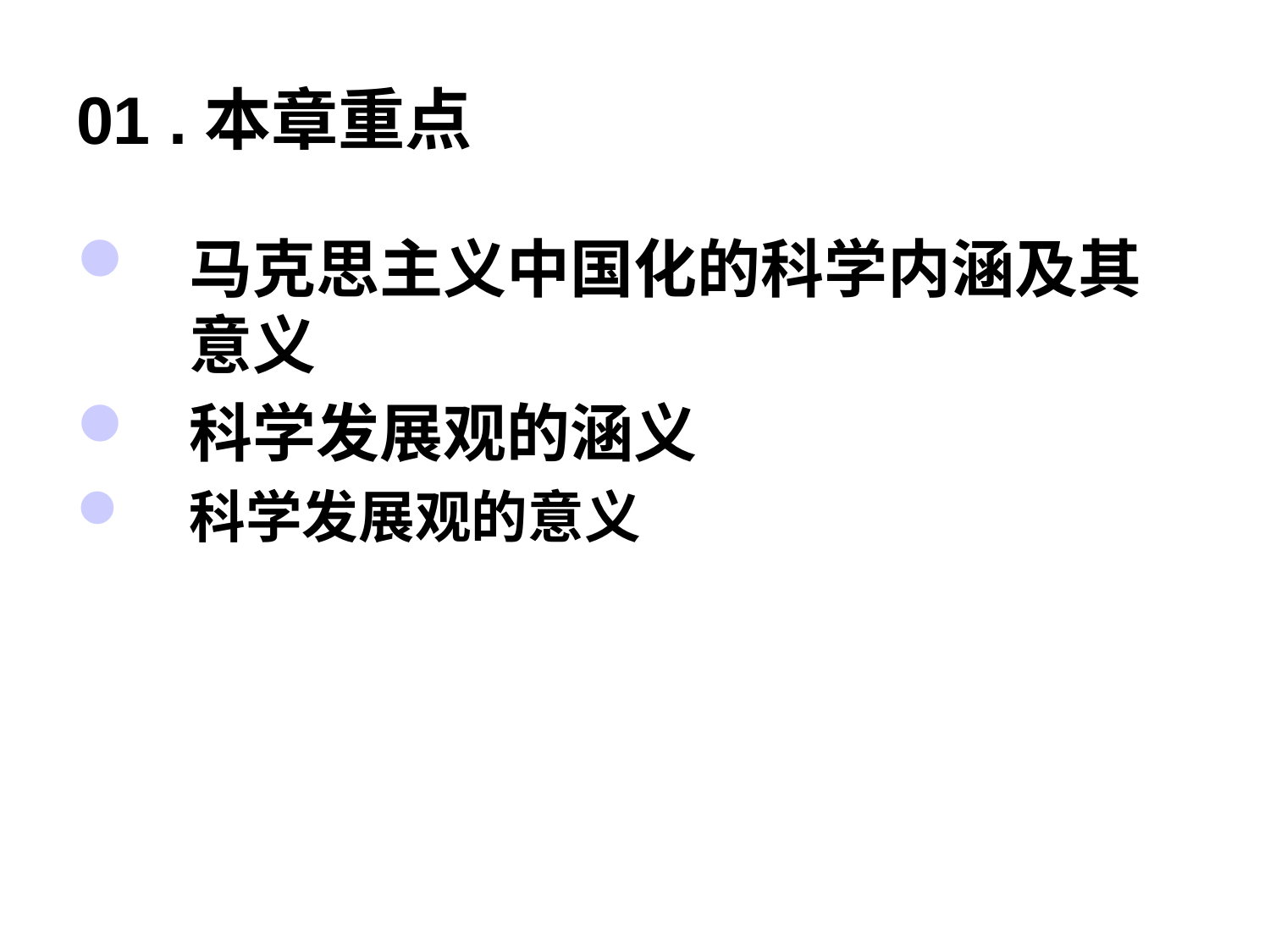

# 01 .本章重点
马克思主义中国化的科学内涵及其意义
科学发展观的涵义
科学发展观的意义